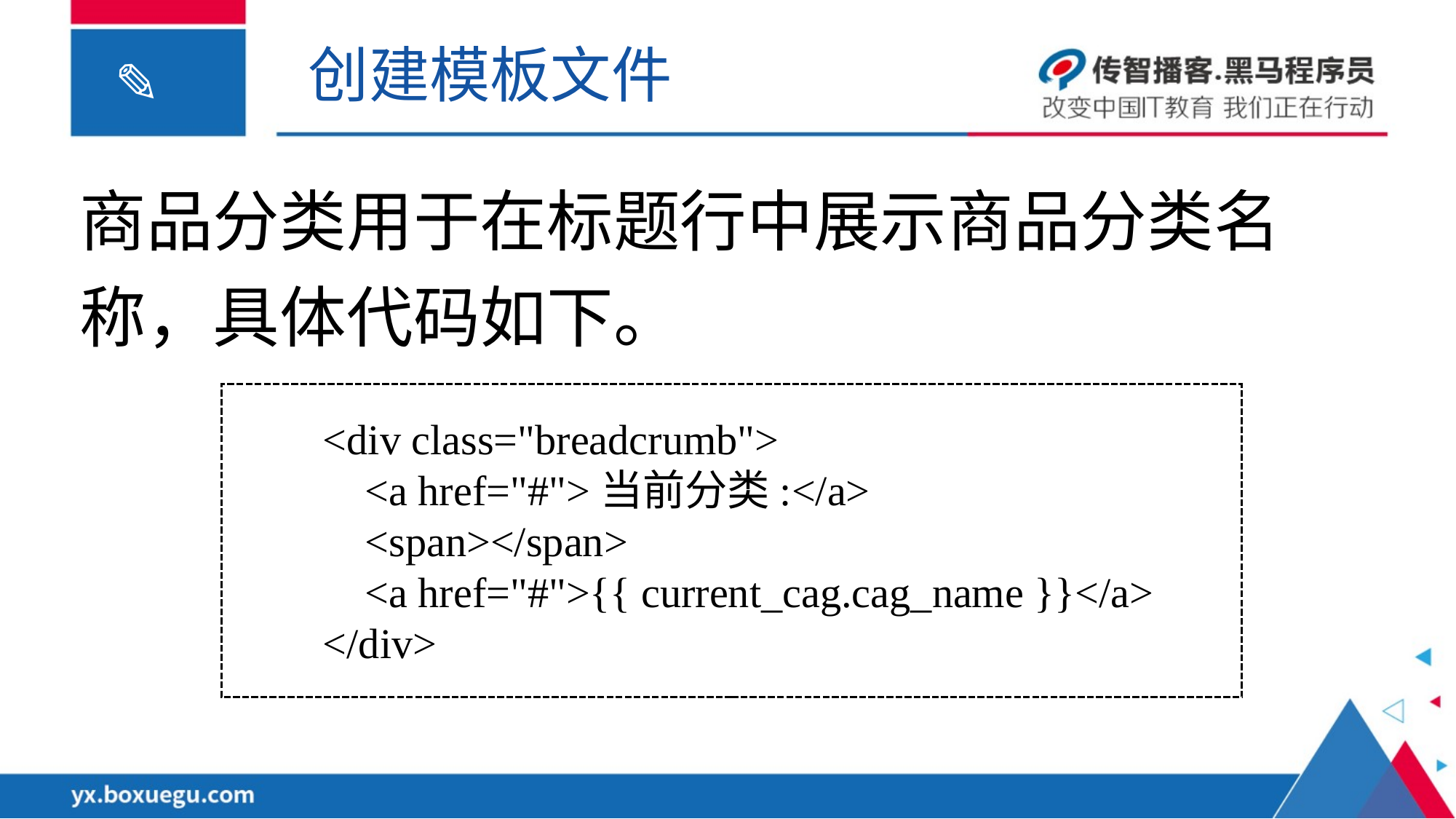

创建模板文件
商品分类用于在标题行中展示商品分类名称，具体代码如下。

<div class="breadcrumb">
    <a href="#">当前分类:</a>
    <span></span>
    <a href="#">{{ current_cag.cag_name }}</a>
</div>